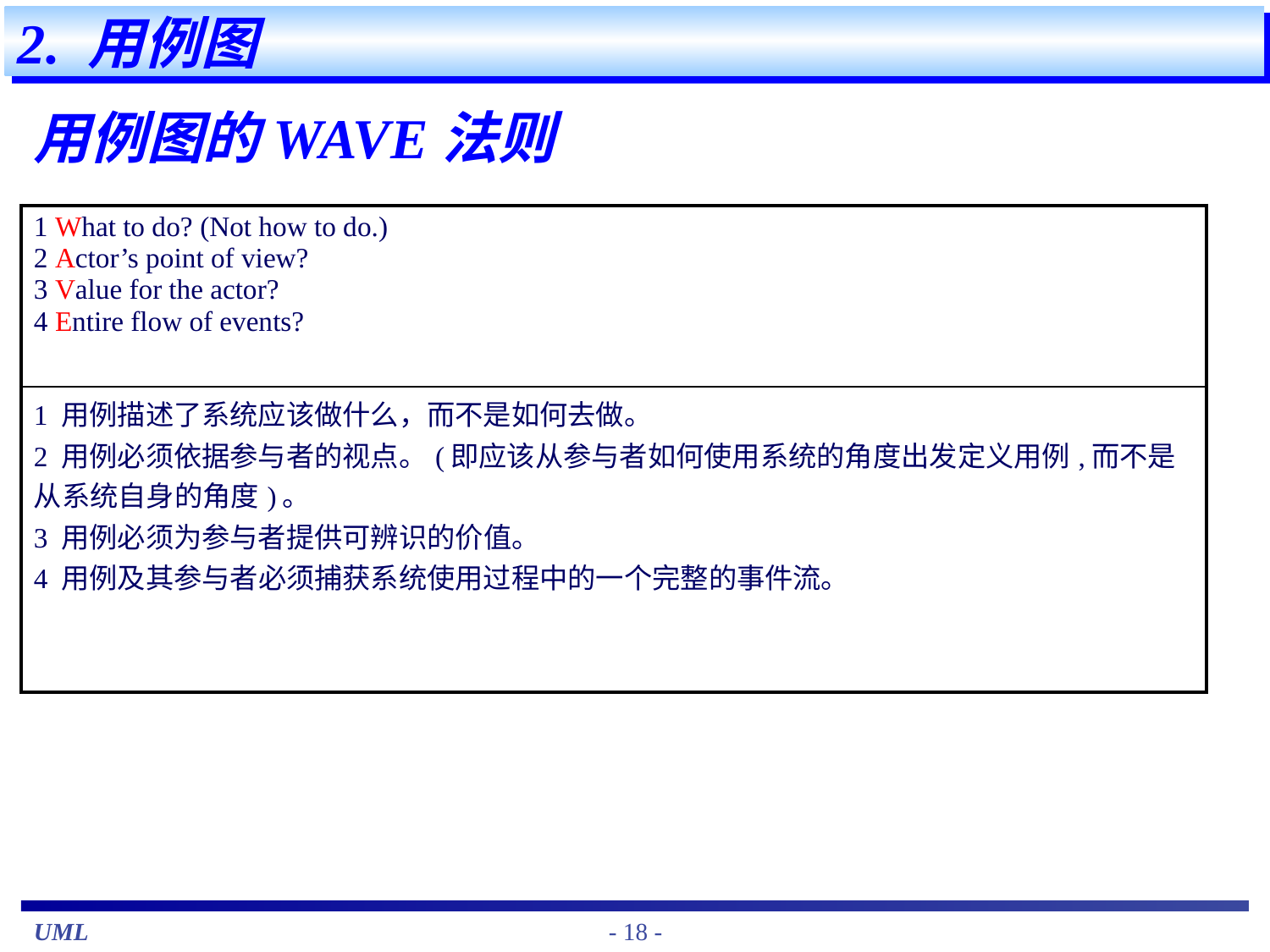

# 2. 用例图
用例图的WAVE法则
| 1 What to do? (Not how to do.) 2 Actor’s point of view? 3 Value for the actor? 4 Entire flow of events? |
| --- |
| 1 用例描述了系统应该做什么，而不是如何去做。 2 用例必须依据参与者的视点。(即应该从参与者如何使用系统的角度出发定义用例,而不是从系统自身的角度)。 3 用例必须为参与者提供可辨识的价值。 4 用例及其参与者必须捕获系统使用过程中的一个完整的事件流。 |